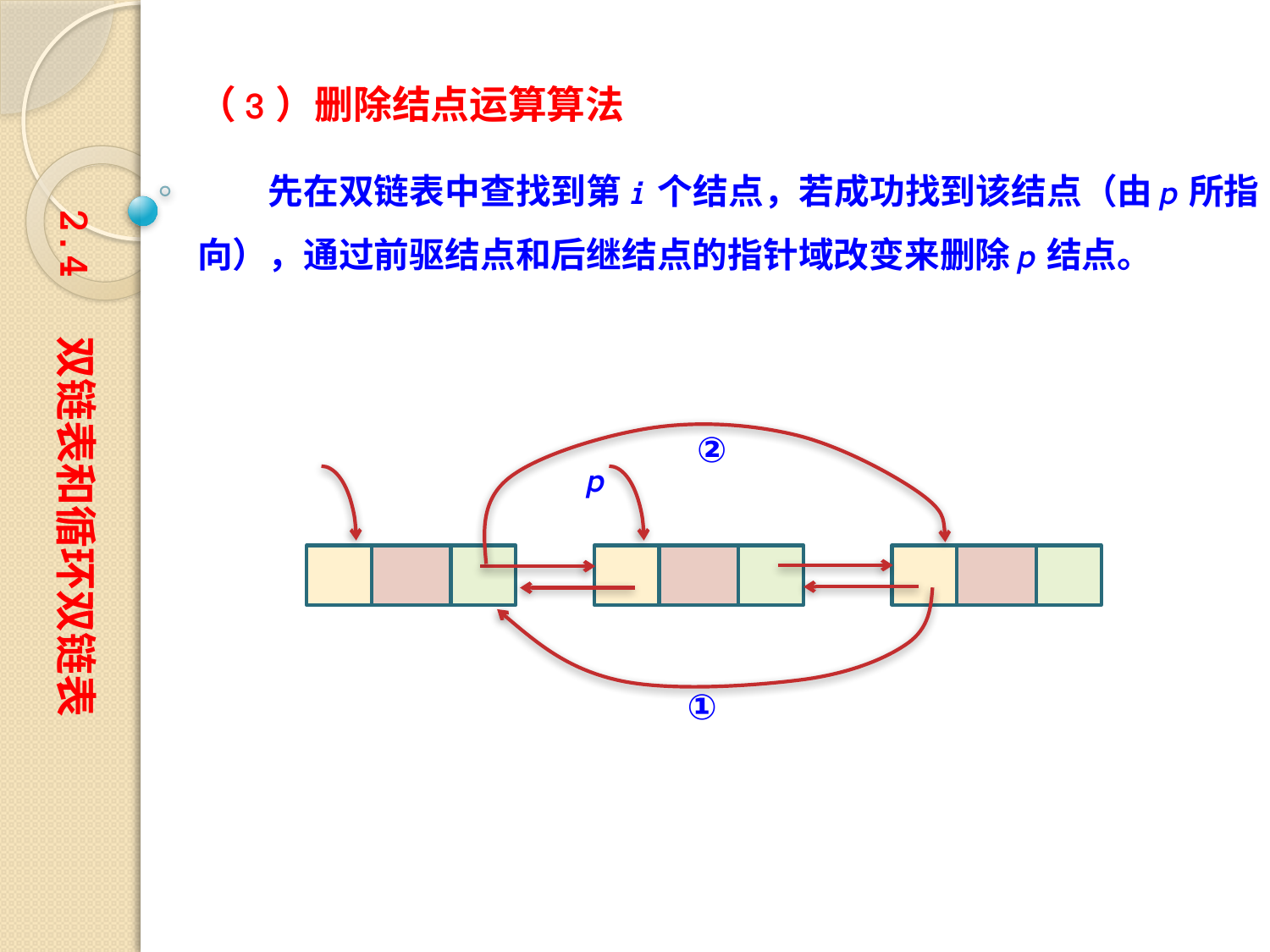

（3）删除结点运算算法
　　先在双链表中查找到第i个结点，若成功找到该结点（由p所指向），通过前驱结点和后继结点的指针域改变来删除p结点。
2.4  双链表和循环双链表
 ②

p

①